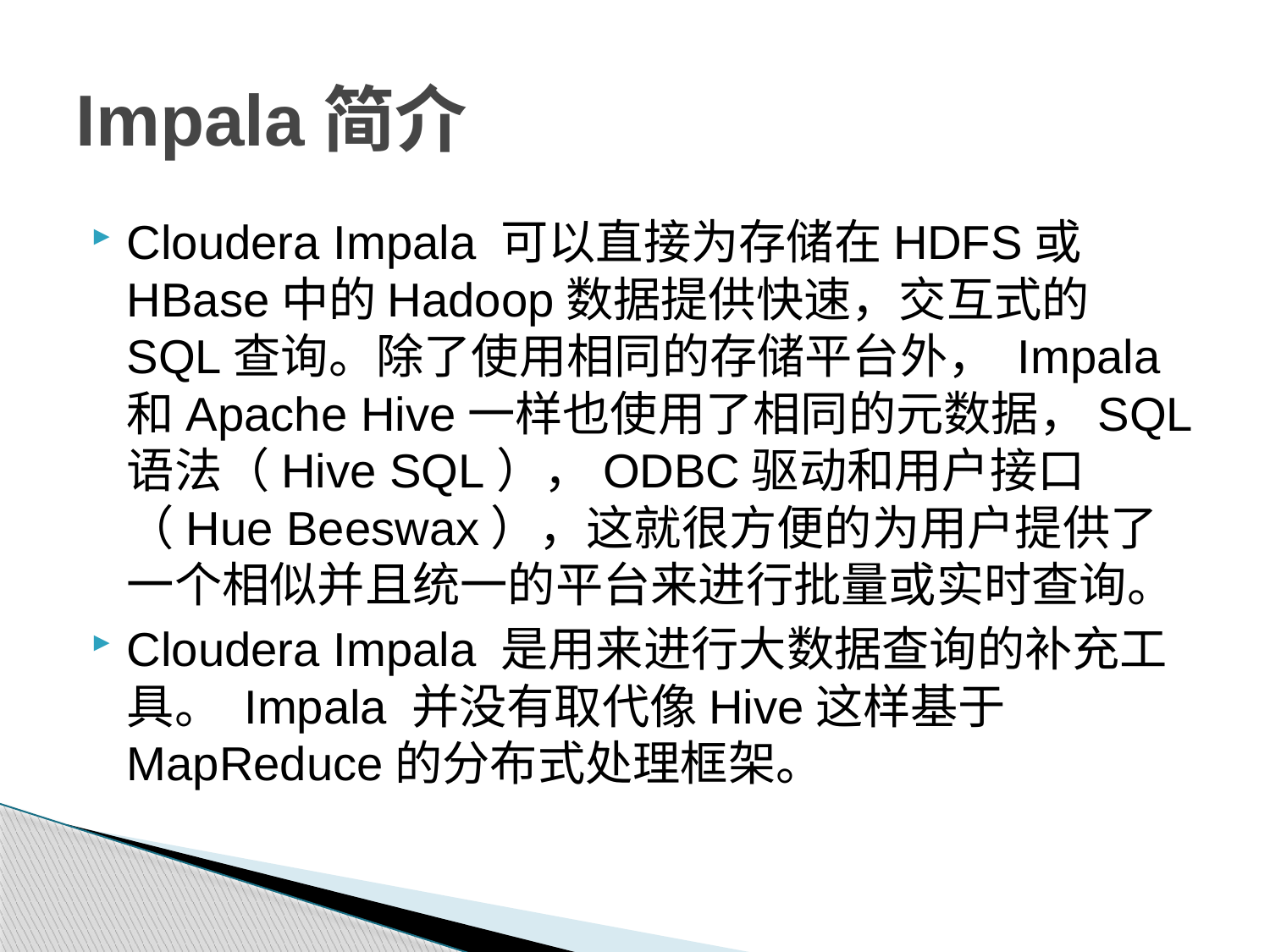

# Impala简介
Cloudera Impala 可以直接为存储在HDFS或HBase中的Hadoop数据提供快速，交互式的SQL查询。除了使用相同的存储平台外， Impala和Apache Hive一样也使用了相同的元数据，SQL语法（Hive SQL），ODBC驱动和用户接口（Hue Beeswax），这就很方便的为用户提供了一个相似并且统一的平台来进行批量或实时查询。
Cloudera Impala 是用来进行大数据查询的补充工具。 Impala 并没有取代像Hive这样基于MapReduce的分布式处理框架。